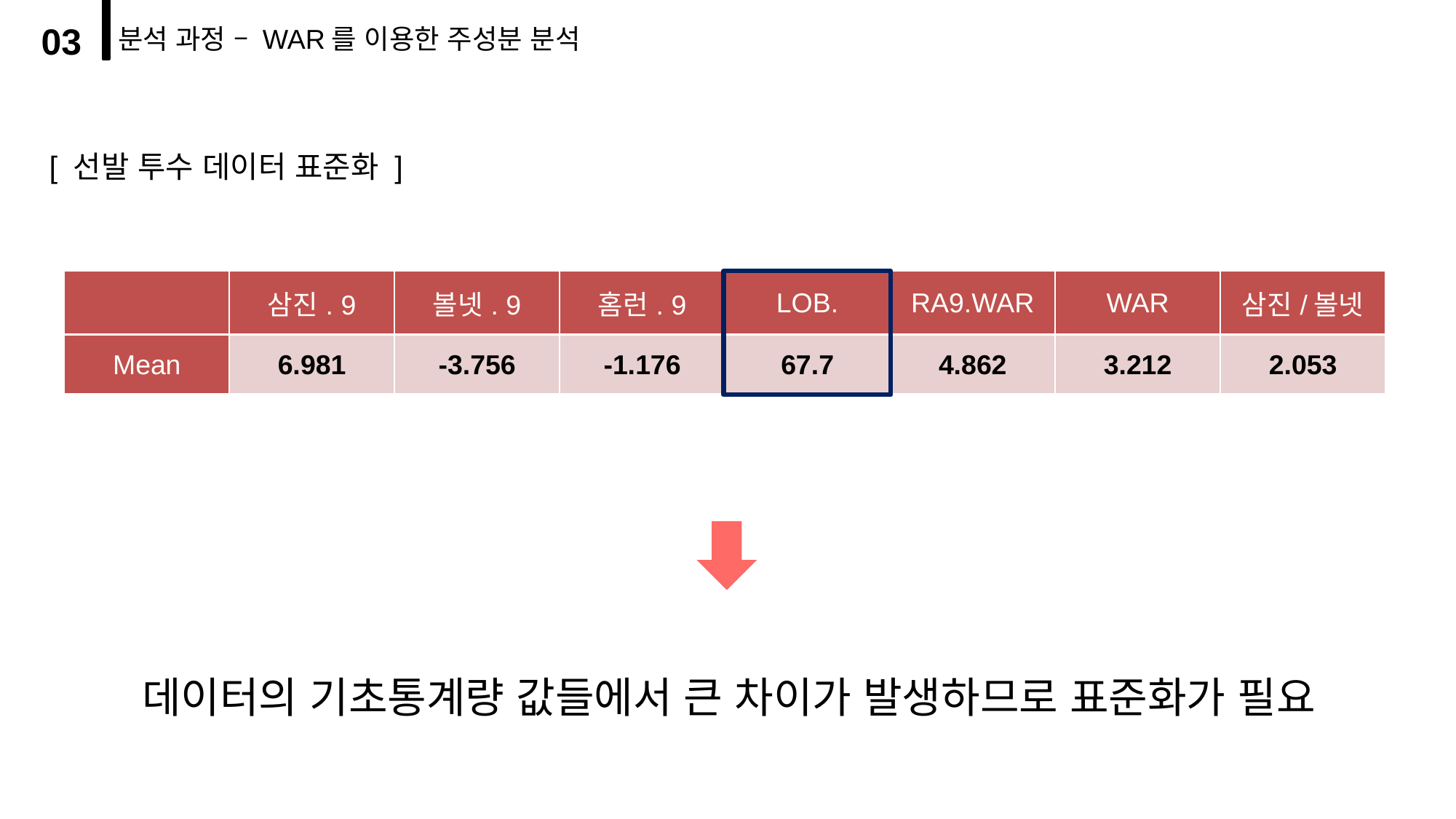

03

분석 과정 – WAR를 이용한 주성분 분석
[ 선발 투수 데이터 표준화 ]
|  | 삼진. 9 | 볼넷. 9 | 홈런. 9 | LOB. | RA9.WAR | WAR | 삼진/볼넷 |
| --- | --- | --- | --- | --- | --- | --- | --- |

| Mean | 6.981 | -3.756 | -1.176 | 67.7 | 4.862 | 3.212 | 2.053 |
| --- | --- | --- | --- | --- | --- | --- | --- |

데이터의 기초통계량 값들에서 큰 차이가 발생하므로 표준화가 필요